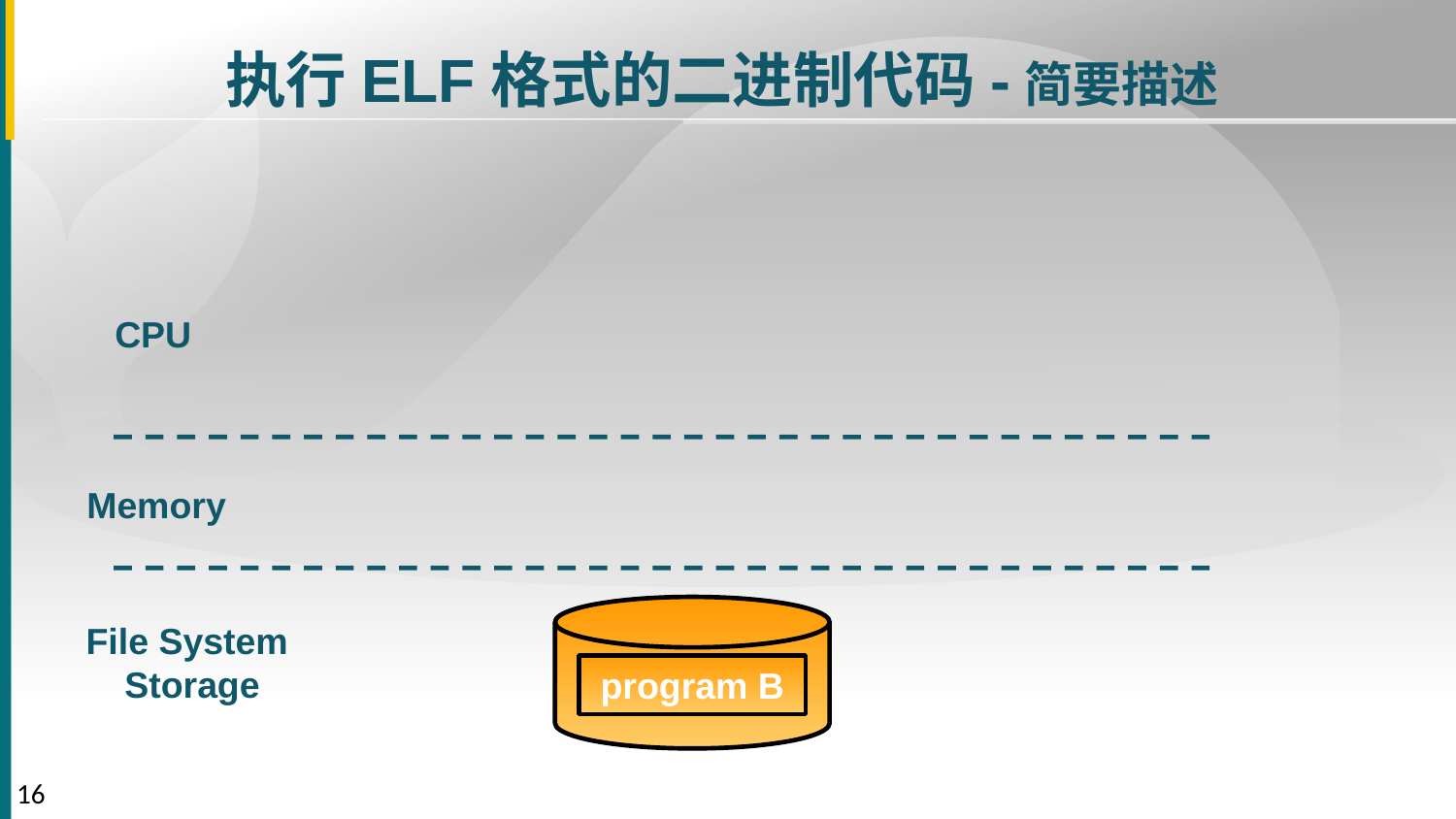

执行ELF格式的二进制代码-简要描述
CPU

Memory

File System
Storage
program B
16